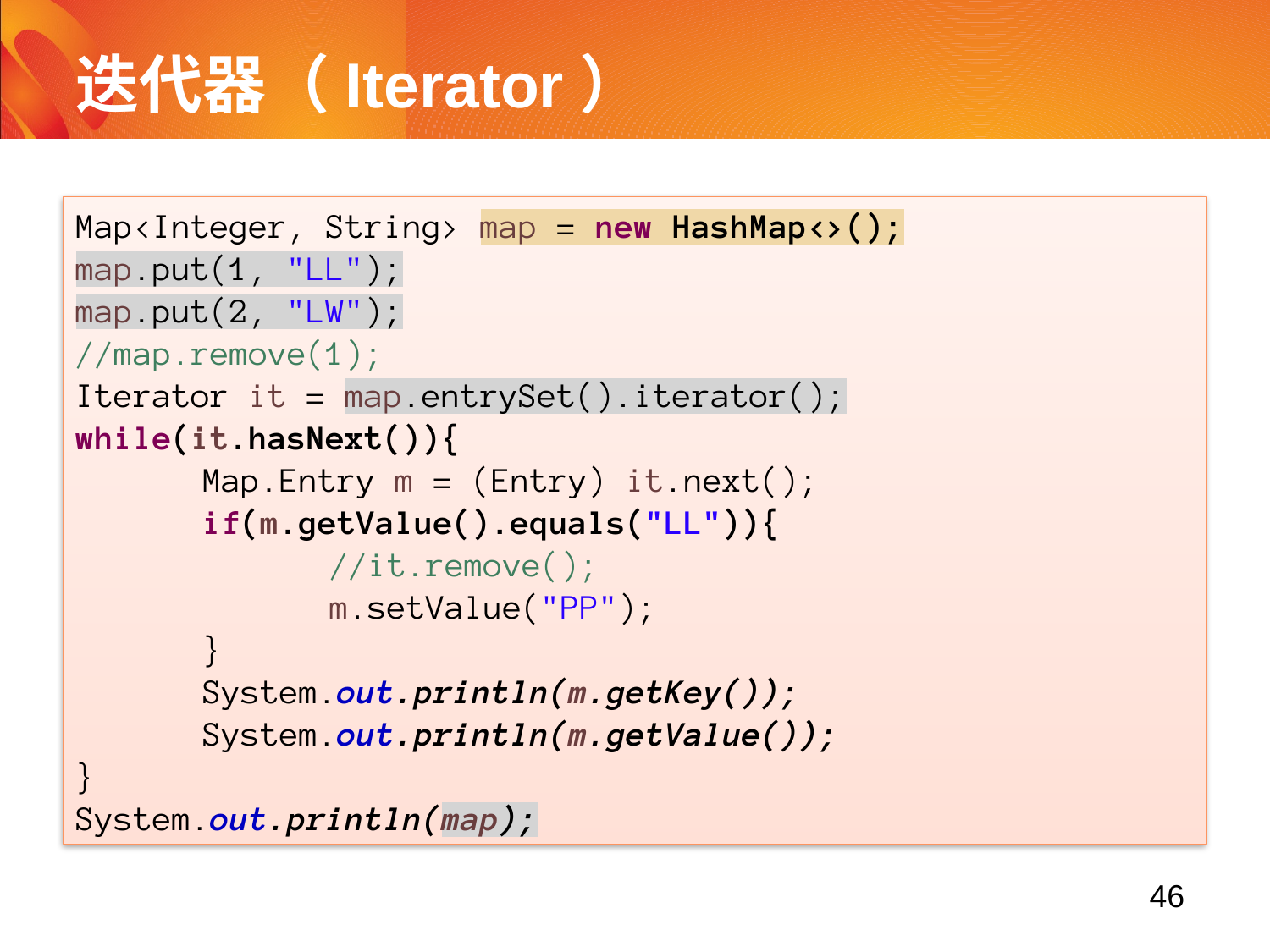

# 迭代器（Iterator）

Map<Integer, String> map = new HashMap<>();
map.put(1, "LL");
map.put(2, "LW");
//map.remove(1);
Iterator it = map.entrySet().iterator();
while(it.hasNext()){
	Map.Entry m = (Entry) it.next();
	if(m.getValue().equals("LL")){
		//it.remove();
		m.setValue("PP");
	}
	System.out.println(m.getKey());
	System.out.println(m.getValue());
}
System.out.println(map);